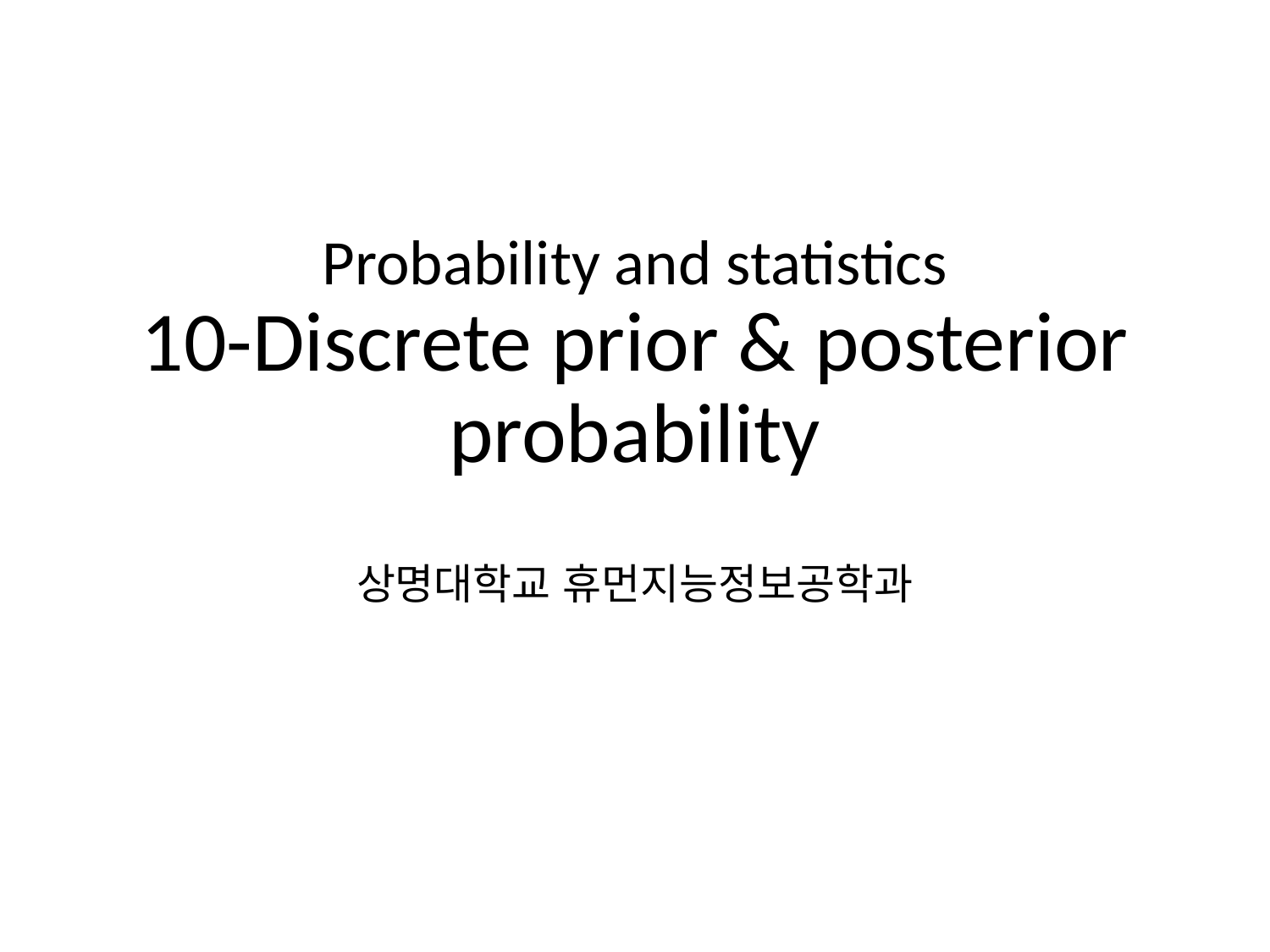

# Probability and statistics 10-Discrete prior & posterior probability
상명대학교 휴먼지능정보공학과